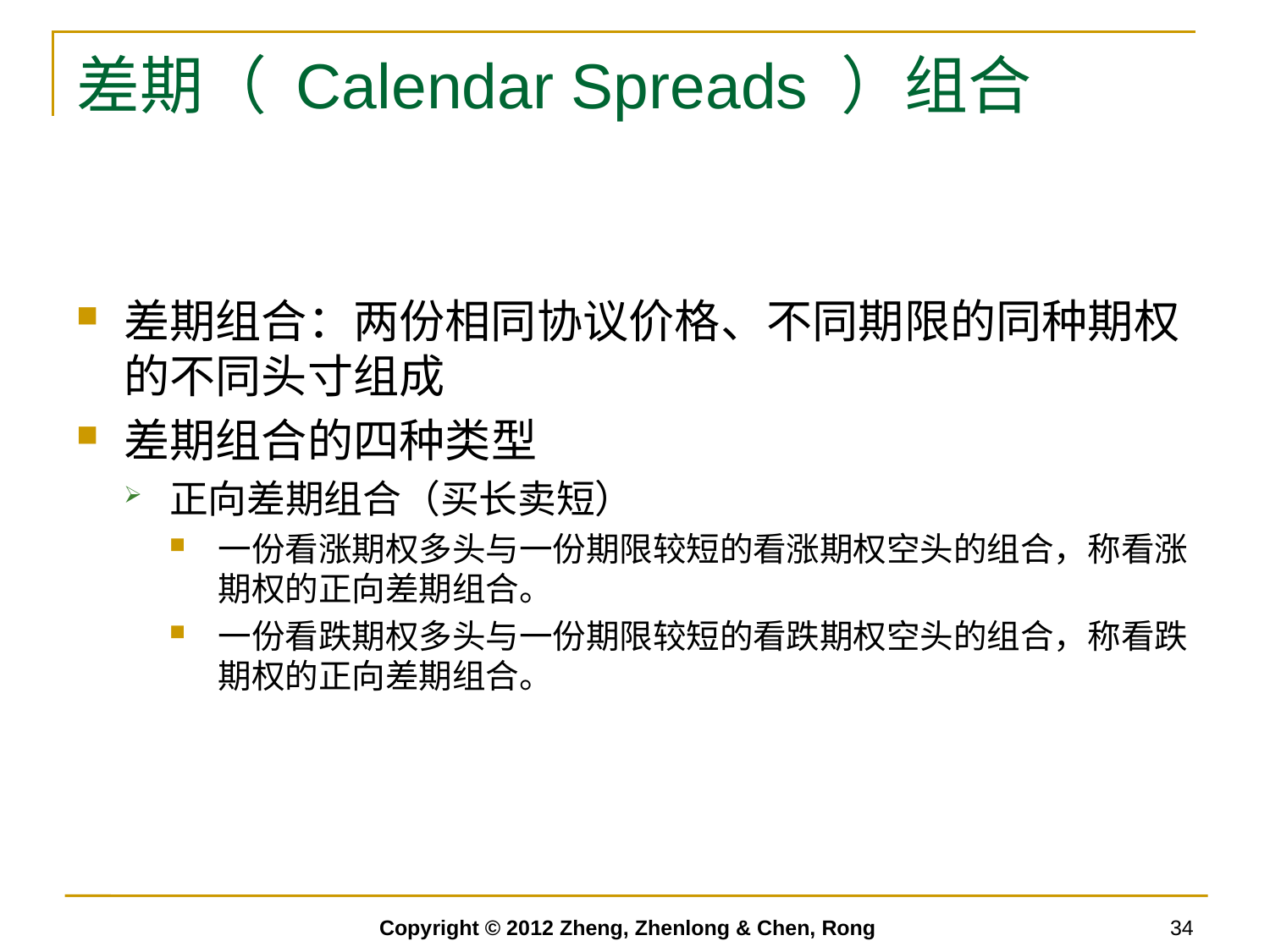

# 差期（ Calendar Spreads ）组合

差期组合：两份相同协议价格、不同期限的同种期权的不同头寸组成
差期组合的四种类型
正向差期组合（买长卖短）
一份看涨期权多头与一份期限较短的看涨期权空头的组合，称看涨期权的正向差期组合。
一份看跌期权多头与一份期限较短的看跌期权空头的组合，称看跌期权的正向差期组合。
Copyright © 2012 Zheng, Zhenlong & Chen, Rong
34